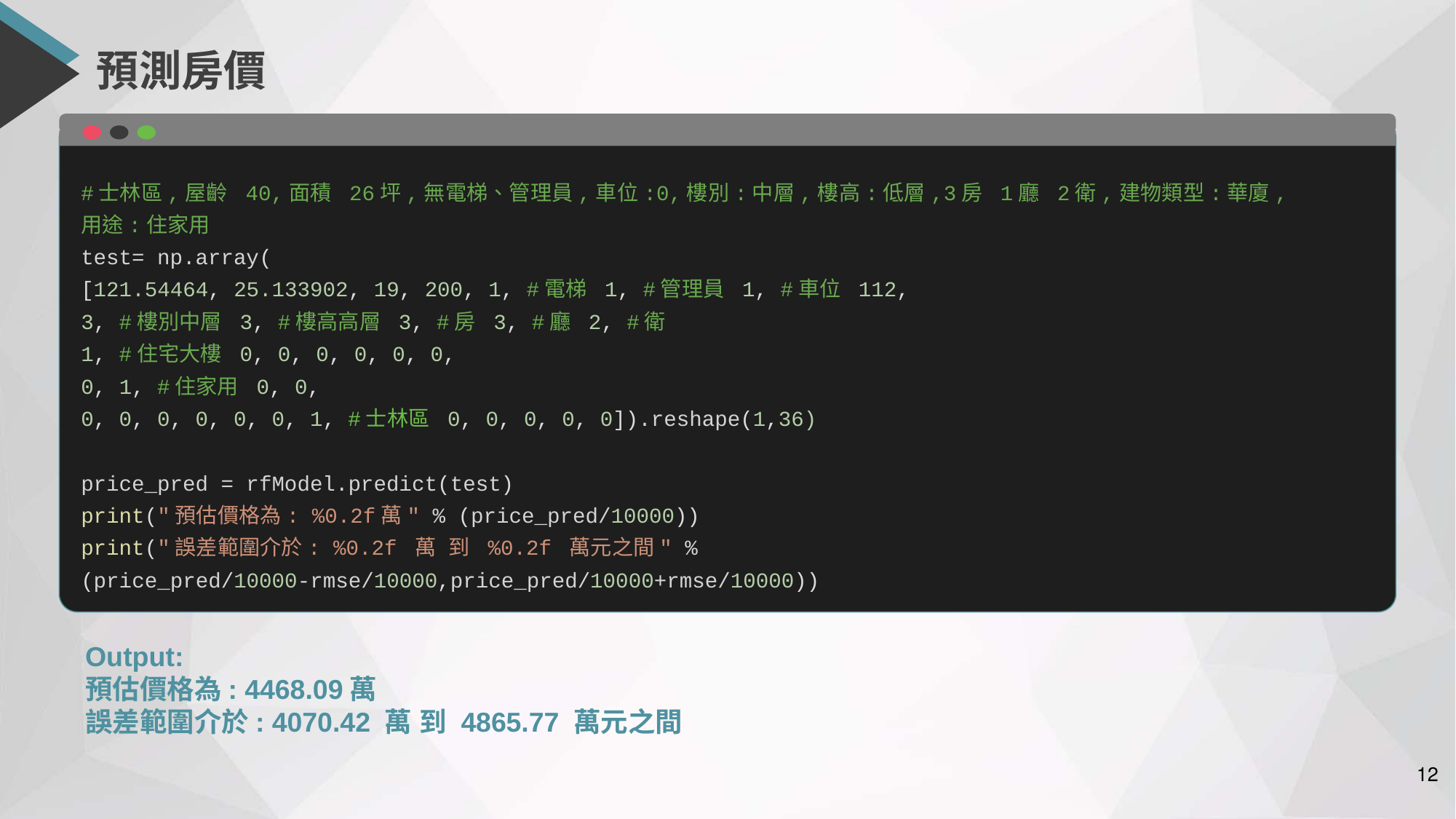

# 預測房價

#士林區,屋齡 40,面積 26坪,無電梯、管理員,車位:0,樓別:中層,樓高:低層,3房 1廳 2衛,建物類型:華廈,用途:住家用
test= np.array(
[121.54464, 25.133902, 19, 200, 1, #電梯 1, #管理員 1, #車位 112,
3, #樓別中層 3, #樓高高層 3, #房 3, #廳 2, #衛
1, #住宅大樓 0, 0, 0, 0, 0, 0,
0, 1, #住家用 0, 0,
0, 0, 0, 0, 0, 0, 1, #士林區 0, 0, 0, 0, 0]).reshape(1,36)

price_pred = rfModel.predict(test)
print("預估價格為: %0.2f萬" % (price_pred/10000))
print("誤差範圍介於: %0.2f 萬 到 %0.2f 萬元之間" % (price_pred/10000-rmse/10000,price_pred/10000+rmse/10000))

Output:
預估價格為: 4468.09萬
誤差範圍介於: 4070.42 萬 到 4865.77 萬元之間
12